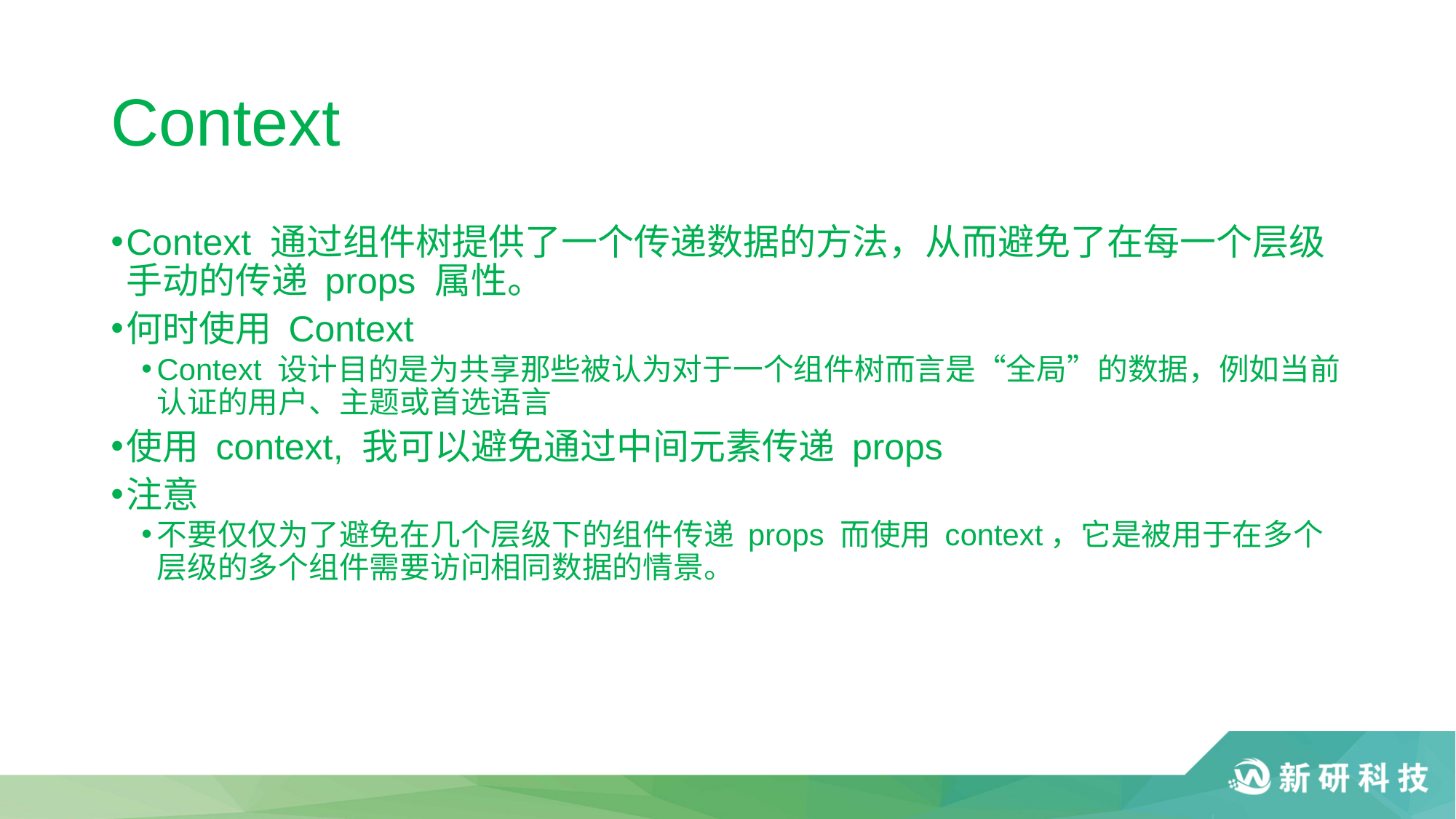

# Context
Context 通过组件树提供了一个传递数据的方法，从而避免了在每一个层级手动的传递 props 属性。
何时使用 Context
Context 设计目的是为共享那些被认为对于一个组件树而言是“全局”的数据，例如当前认证的用户、主题或首选语言
使用 context, 我可以避免通过中间元素传递 props
注意
不要仅仅为了避免在几个层级下的组件传递 props 而使用 context，它是被用于在多个层级的多个组件需要访问相同数据的情景。